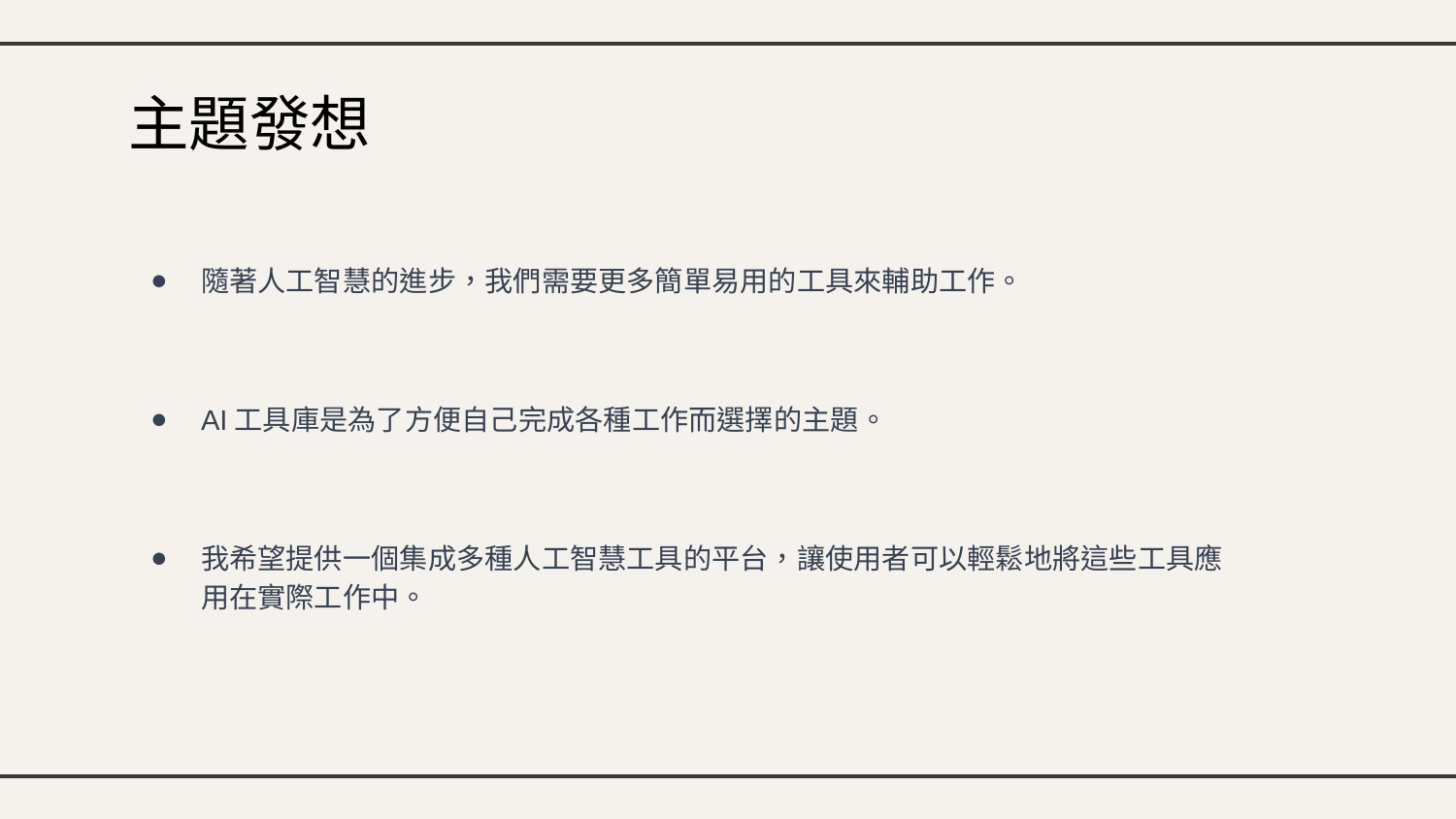

# 主題發想
隨著人工智慧的進步，我們需要更多簡單易用的工具來輔助工作。

AI工具庫是為了方便自己完成各種工作而選擇的主題。

我希望提供一個集成多種人工智慧工具的平台，讓使用者可以輕鬆地將這些工具應用在實際工作中。